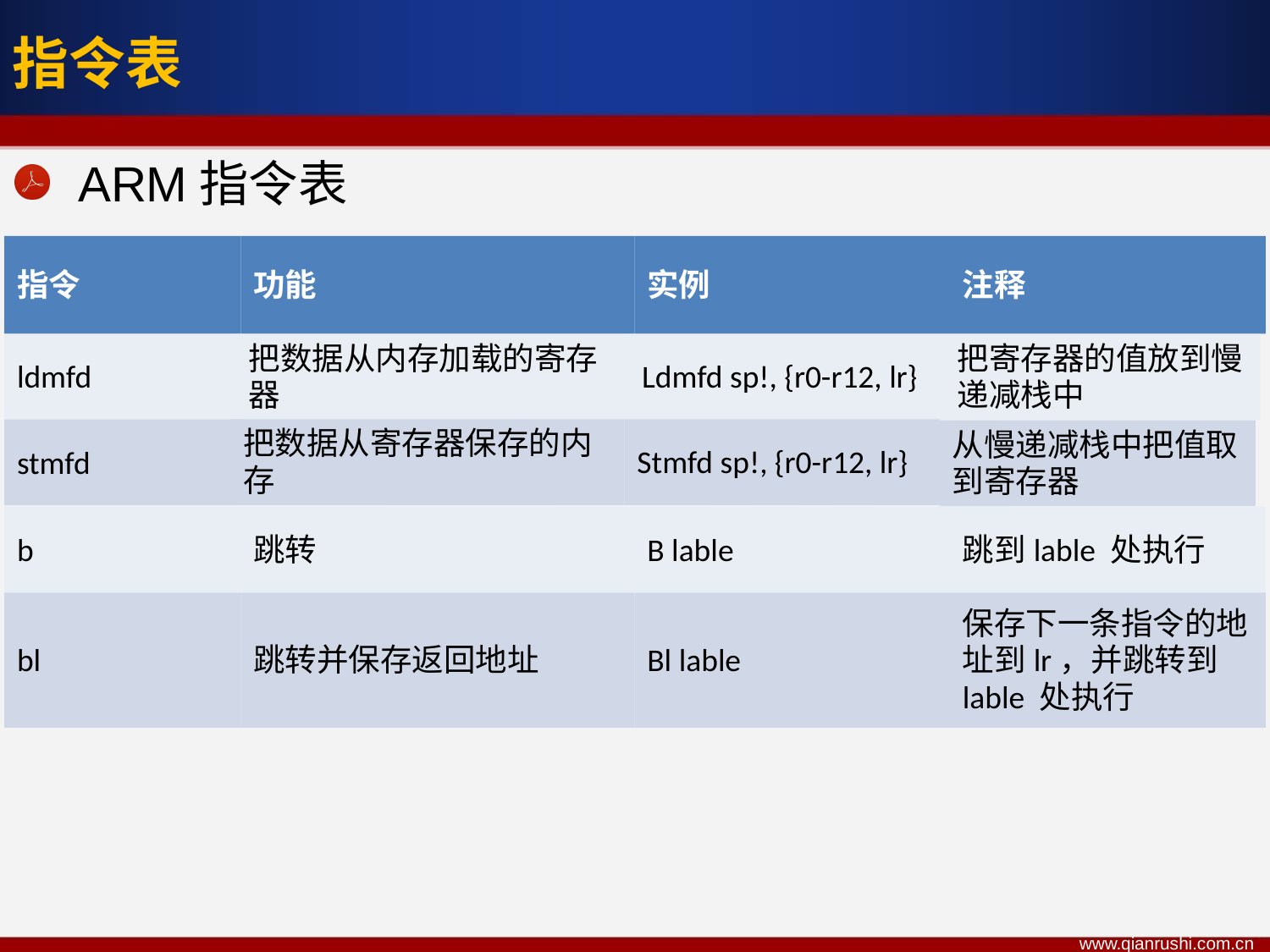

指令表
ARM指令表

指令
功能
实例
注释
ldmfd
把数据从内存加载的寄存器
Ldmfd sp!, {r0-r12, lr}
把寄存器的值放到慢递减栈中
把数据从寄存器保存的内存
Stmfd sp!, {r0-r12, lr}
stmfd
从慢递减栈中把值取到寄存器
b
跳转
B lable
跳到lable 处执行
bl
跳转并保存返回地址
Bl lable
保存下一条指令的地址到lr，并跳转到lable 处执行